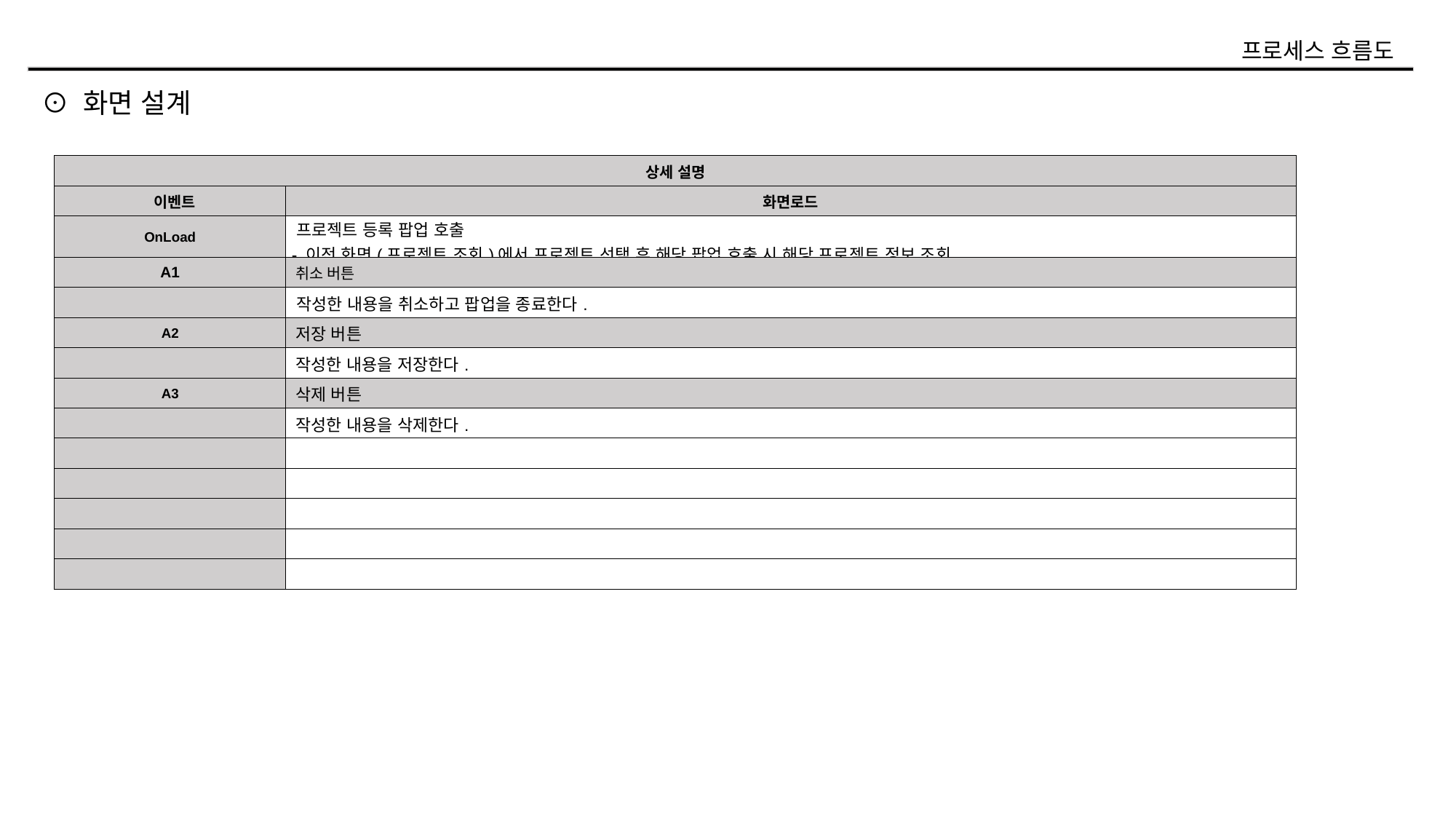

프로세스 흐름도

⊙ 화면 설계
| 상세 설명 |  |
| --- | --- |
| 이벤트 | 화면로드 |
| OnLoad | 프로젝트 등록 팝업 호출 - 이전 화면(프로젝트 조회)에서 프로젝트 선택 후 해당 팝업 호출 시 해당 프로젝트 정보 조회 |
| A1 | 취소 버튼 |
|  | 작성한 내용을 취소하고 팝업을 종료한다. |
| A2 | 저장 버튼 |
|  | 작성한 내용을 저장한다. |
| A3 | 삭제 버튼 |
|  | 작성한 내용을 삭제한다. |
|  |  |
|  |  |
|  |  |
|  |  |
|  |  |